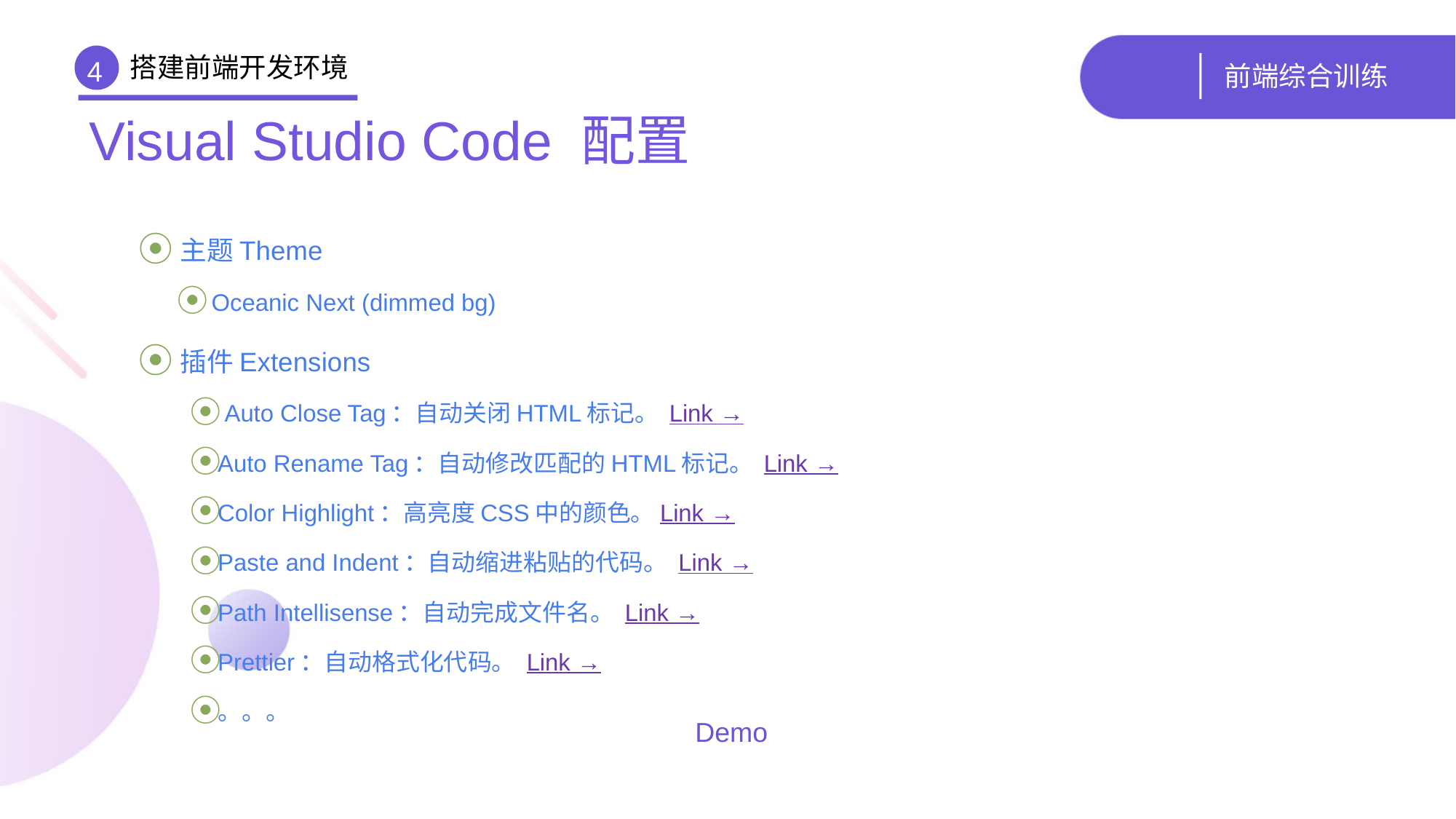

搭建前端开发环境
# 前端综合训练
4
Visual Studio Code 配置
 主题Theme
 Oceanic Next (dimmed bg)
 插件Extensions
 Auto Close Tag：自动关闭HTML标记。 Link →
Auto Rename Tag：自动修改匹配的HTML标记。 Link →
Color Highlight：高亮度CSS中的颜色。Link →
Paste and Indent：自动缩进粘贴的代码。 Link →
Path Intellisense：自动完成文件名。 Link →
Prettier：自动格式化代码。 Link →
。。。
Demo